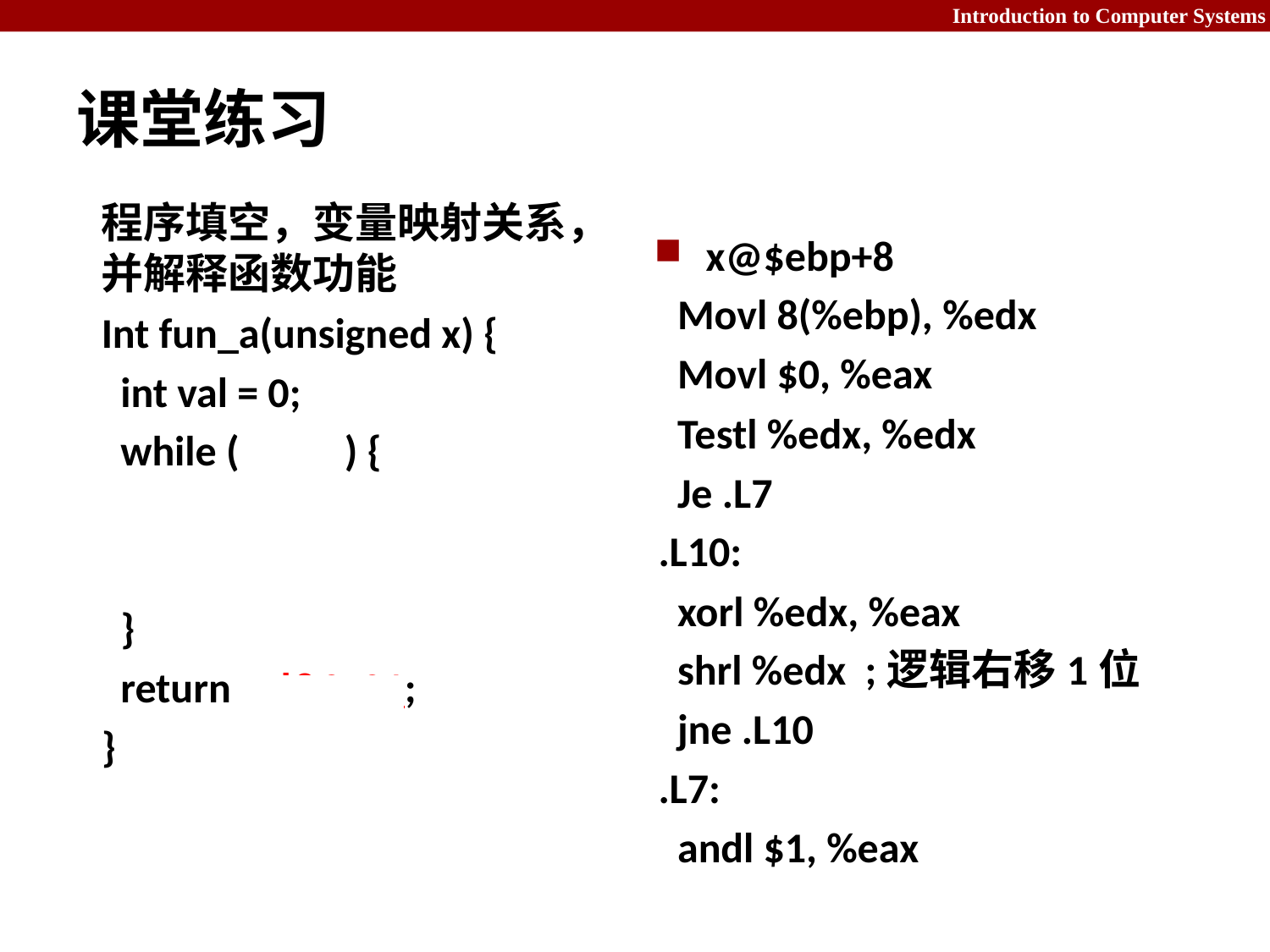

# 课堂练习
程序填空，变量映射关系，并解释函数功能
Int fun_a(unsigned x) {
  int val = 0;
  while (    x     ) {
    val ^= x;
    x>>=1
  }
  return val&0x01;
}
x@$ebp+8
  Movl 8(%ebp), %edx
  Movl $0, %eax
  Testl %edx, %edx
  Je .L7
.L10:
  xorl %edx, %eax
  shrl %edx  ;逻辑右移1位
  jne .L10
.L7:
  andl $1, %eax